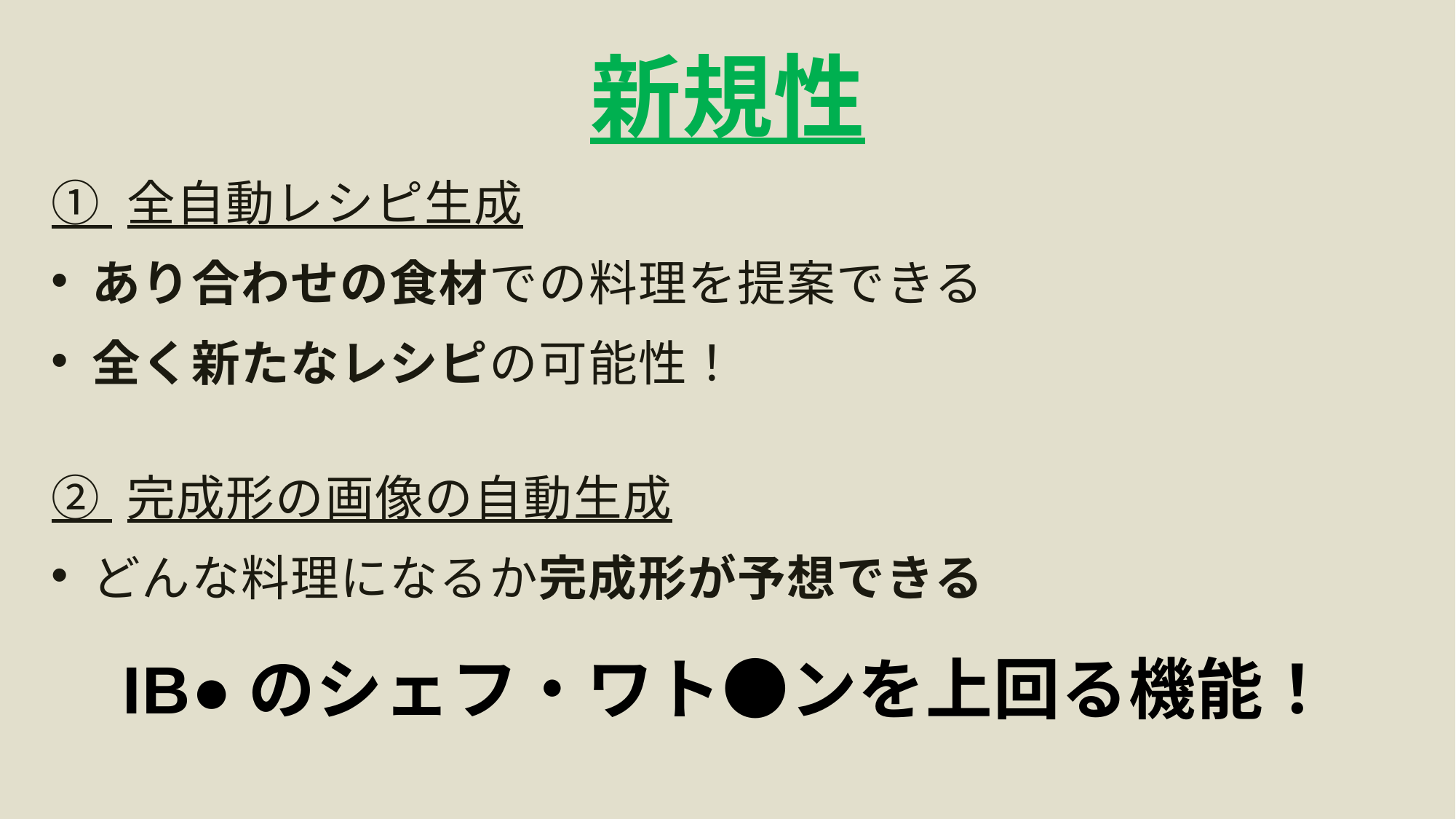

# 新規性
① 全自動レシピ生成
あり合わせの食材での料理を提案できる
全く新たなレシピの可能性！
② 完成形の画像の自動生成
どんな料理になるか完成形が予想できる

IB●のシェフ・ワト●ンを上回る機能！